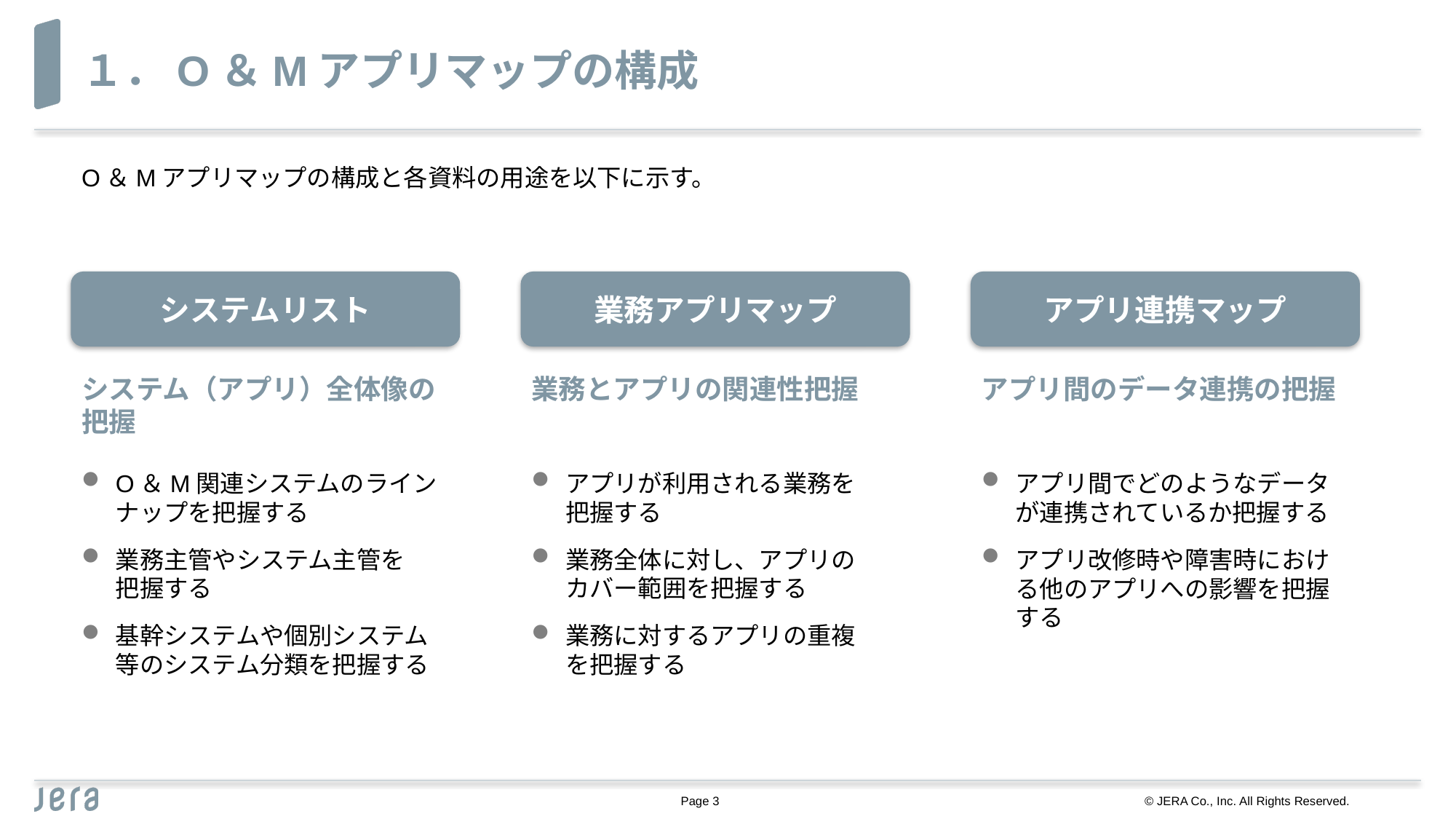

# １．O＆Mアプリマップの構成
O＆Mアプリマップの構成と各資料の用途を以下に示す。
システムリスト
業務アプリマップ
アプリ連携マップ
システム（アプリ）全体像の把握
業務とアプリの関連性把握
アプリ間のデータ連携の把握
O＆M関連システムのラインナップを把握する
業務主管やシステム主管を　把握する
基幹システムや個別システム等のシステム分類を把握する
アプリが利用される業務を　把握する
業務全体に対し、アプリの　カバー範囲を把握する
業務に対するアプリの重複　を把握する
アプリ間でどのようなデータが連携されているか把握する
アプリ改修時や障害時における他のアプリへの影響を把握する